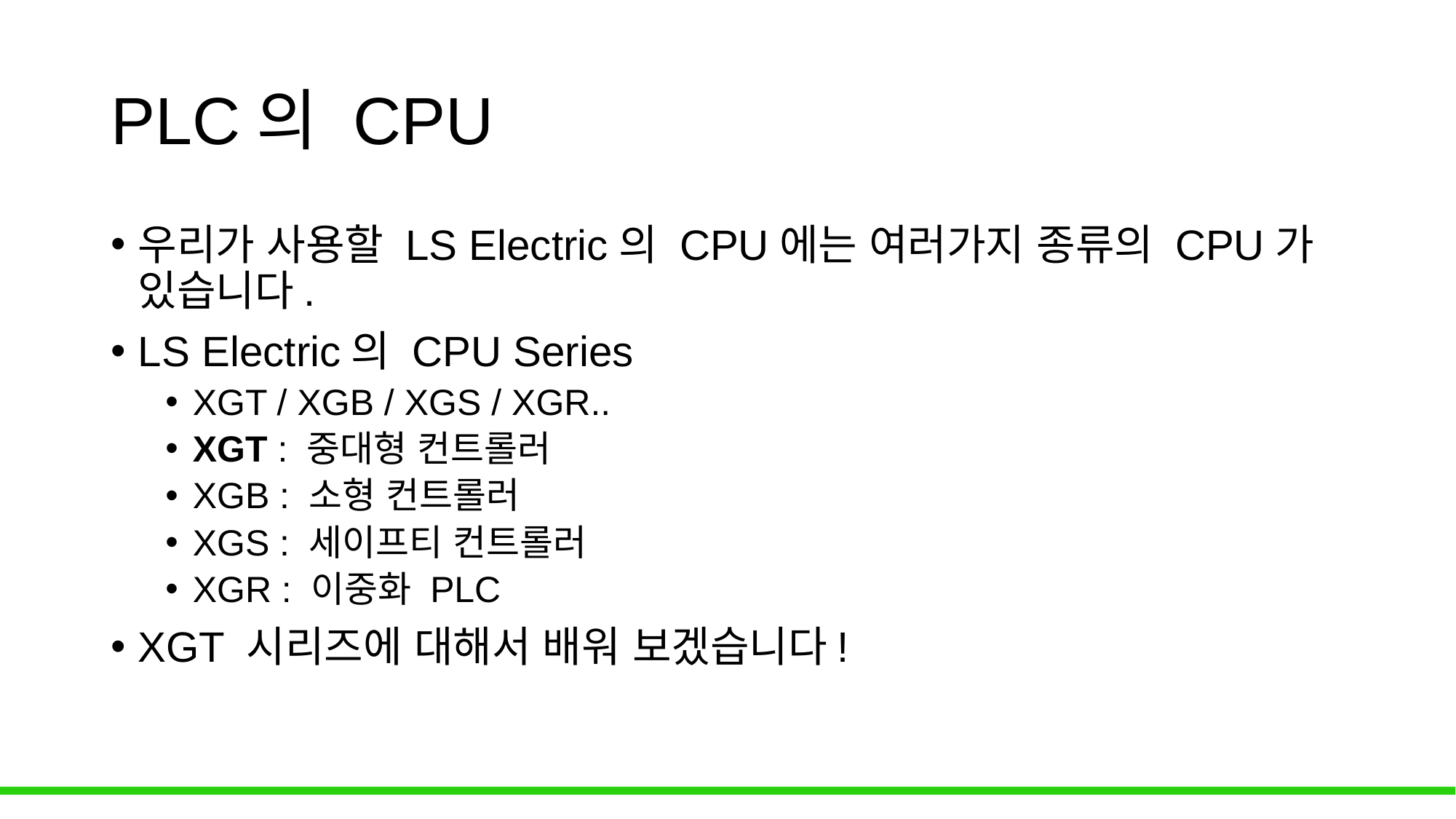

# PLC의 CPU
우리가 사용할 LS Electric의 CPU에는 여러가지 종류의 CPU가 있습니다.
LS Electric의 CPU Series
XGT / XGB / XGS / XGR..
XGT : 중대형 컨트롤러
XGB : 소형 컨트롤러
XGS : 세이프티 컨트롤러
XGR : 이중화 PLC
XGT 시리즈에 대해서 배워 보겠습니다!